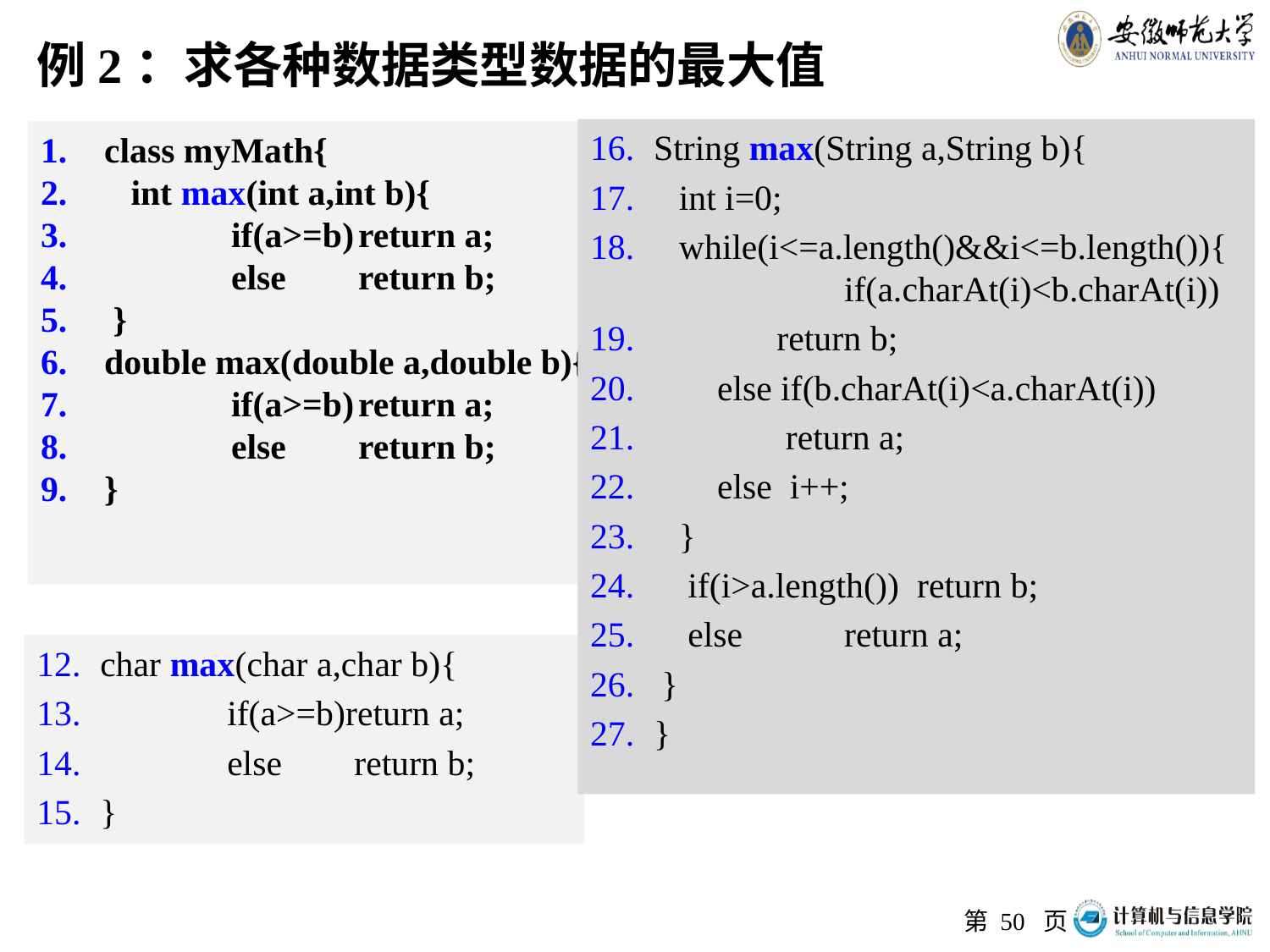

# 例2：求各种数据类型数据的最大值
String max(String a,String b){
     int i=0;
     while(i<=a.length()&&i<=b.length()){		if(a.charAt(i)<b.charAt(i))
                return b;
	else if(b.charAt(i)<a.charAt(i))
                 return a;
	else  i++;
     }
      if(i>a.length())  return b;
      else	return a;
   }
}

class myMath{
   int max(int a,int b){
 	if(a>=b)	return a;
	else	return b;
 }
double max(double a,double b){
	if(a>=b)	return a;
	else	return b;
}
char max(char a,char b){
	if(a>=b)return a;
	else	return b;
}
第 50  页